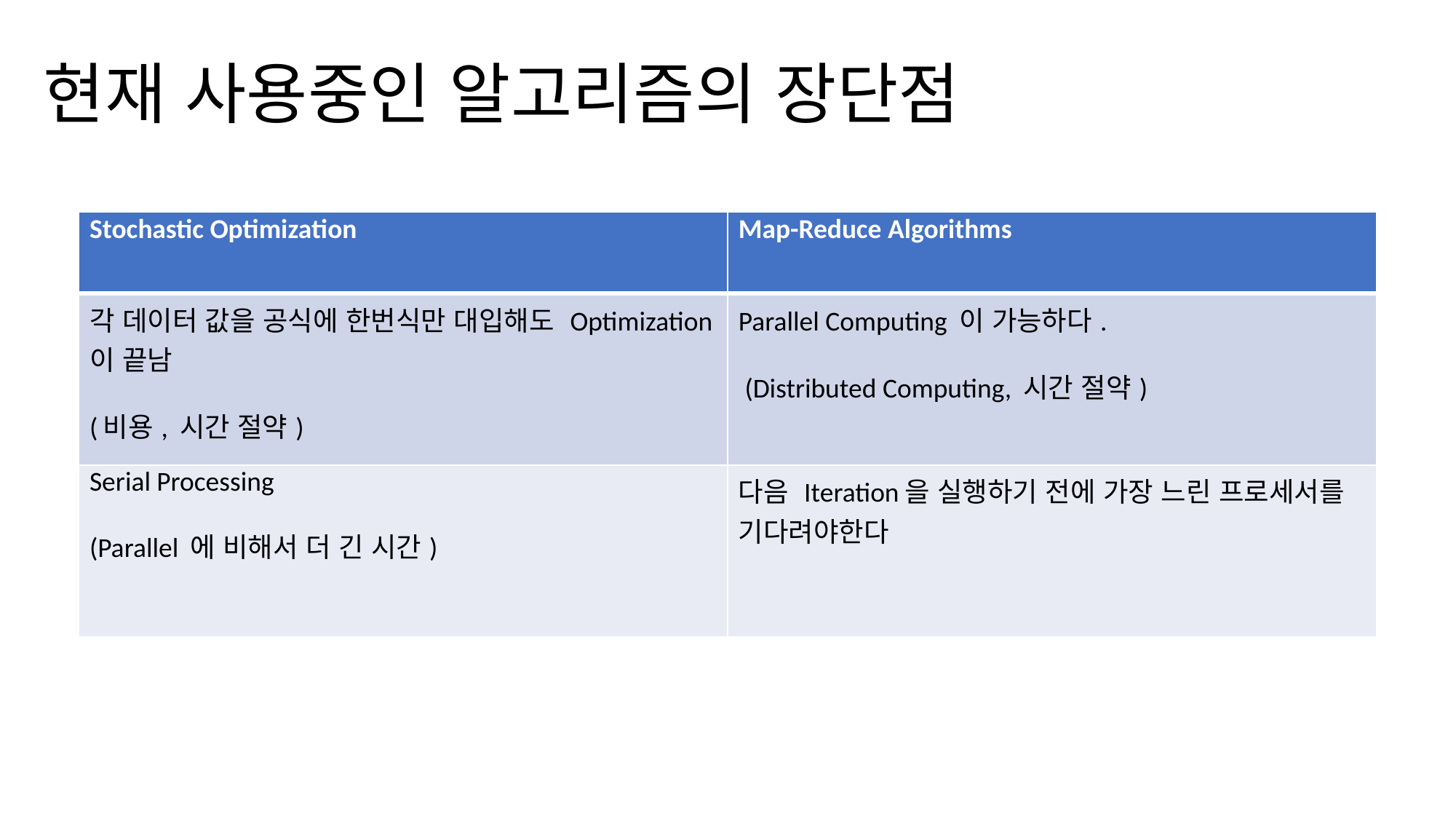

# 현재 사용중인 알고리즘의 장단점
| Stochastic Optimization | Map-Reduce Algorithms |
| --- | --- |
| 각 데이터 값을 공식에 한번식만 대입해도 Optimization 이 끝남 (비용, 시간 절약) | Parallel Computing 이 가능하다. (Distributed Computing, 시간 절약) |
| Serial Processing (Parallel 에 비해서 더 긴 시간) | 다음 Iteration을 실행하기 전에 가장 느린 프로세서를 기다려야한다 |